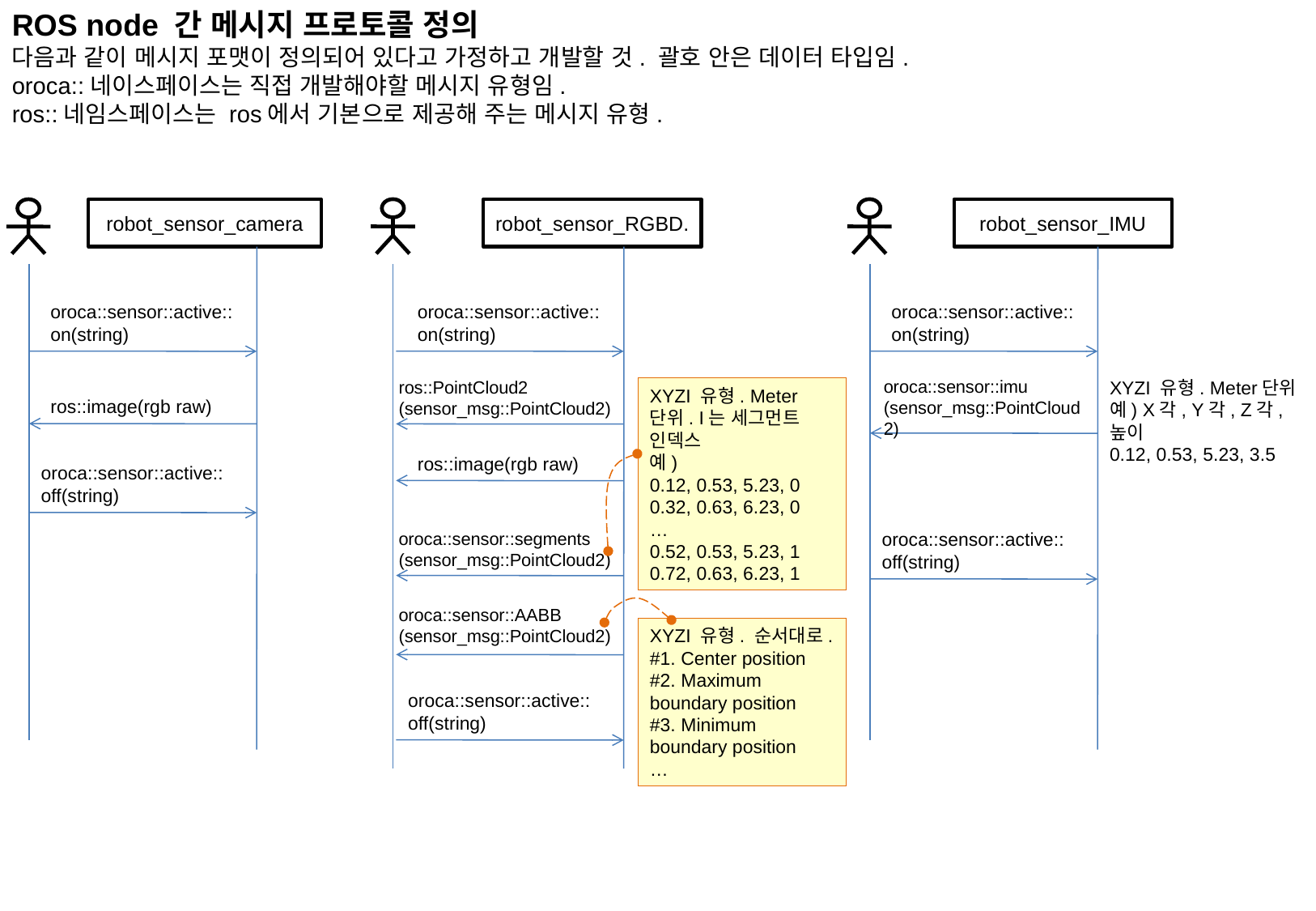

ROS node 간 메시지 프로토콜 정의
다음과 같이 메시지 포맷이 정의되어 있다고 가정하고 개발할 것. 괄호 안은 데이터 타입임.
oroca::네이스페이스는 직접 개발해야할 메시지 유형임.
ros::네임스페이스는 ros에서 기본으로 제공해 주는 메시지 유형.

robot_sensor_camera
robot_sensor_RGBD.
robot_sensor_IMU
oroca::sensor::active::
on(string)
oroca::sensor::active::
on(string)
oroca::sensor::active::
on(string)
oroca::sensor::imu
(sensor_msg::PointCloud2)
ros::PointCloud2
(sensor_msg::PointCloud2)
XYZI 유형. Meter단위
예) X각, Y각, Z각, 높이
0.12, 0.53, 5.23, 3.5
XYZI 유형. Meter단위. I는 세그먼트 인덱스
예)
0.12, 0.53, 5.23, 0
0.32, 0.63, 6.23, 0
…
0.52, 0.53, 5.23, 1
0.72, 0.63, 6.23, 1
ros::image(rgb raw)
ros::image(rgb raw)

oroca::sensor::active::
off(string)
oroca::sensor::segments
(sensor_msg::PointCloud2)
oroca::sensor::active::
off(string)

oroca::sensor::AABB
(sensor_msg::PointCloud2)
XYZI 유형. 순서대로.
#1. Center position
#2. Maximum boundary position
#3. Minimum boundary position
…
oroca::sensor::active::
off(string)